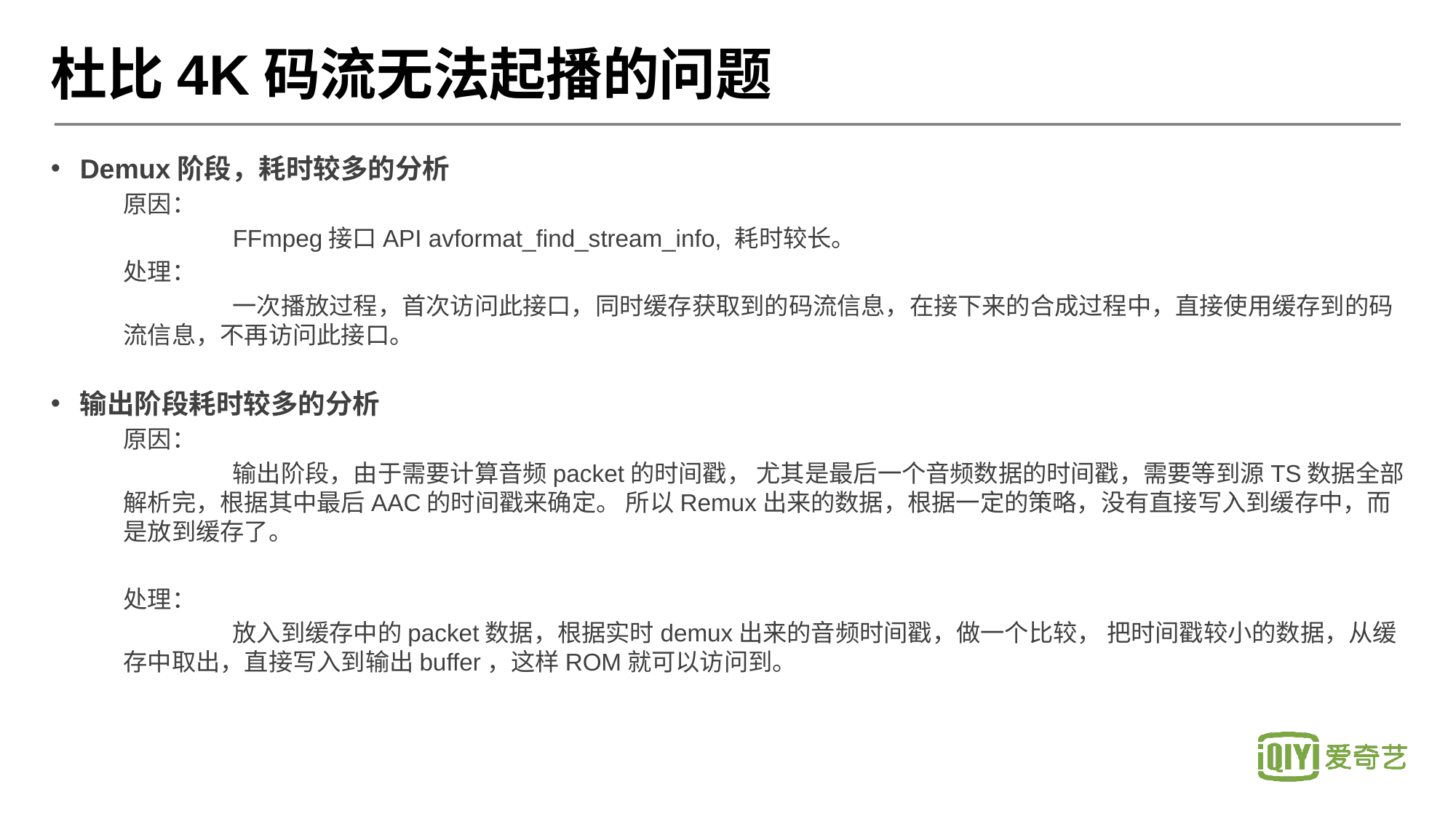

# 杜比4K码流无法起播的问题
Demux阶段，耗时较多的分析
原因：
	FFmpeg接口API avformat_find_stream_info, 耗时较长。
处理：
	一次播放过程，首次访问此接口，同时缓存获取到的码流信息，在接下来的合成过程中，直接使用缓存到的码流信息，不再访问此接口。

输出阶段耗时较多的分析
原因：
	输出阶段，由于需要计算音频packet的时间戳， 尤其是最后一个音频数据的时间戳，需要等到源TS数据全部解析完，根据其中最后AAC的时间戳来确定。 所以Remux出来的数据，根据一定的策略，没有直接写入到缓存中，而是放到缓存了。

处理：
	放入到缓存中的packet数据，根据实时demux出来的音频时间戳，做一个比较， 把时间戳较小的数据，从缓存中取出，直接写入到输出buffer，这样ROM就可以访问到。